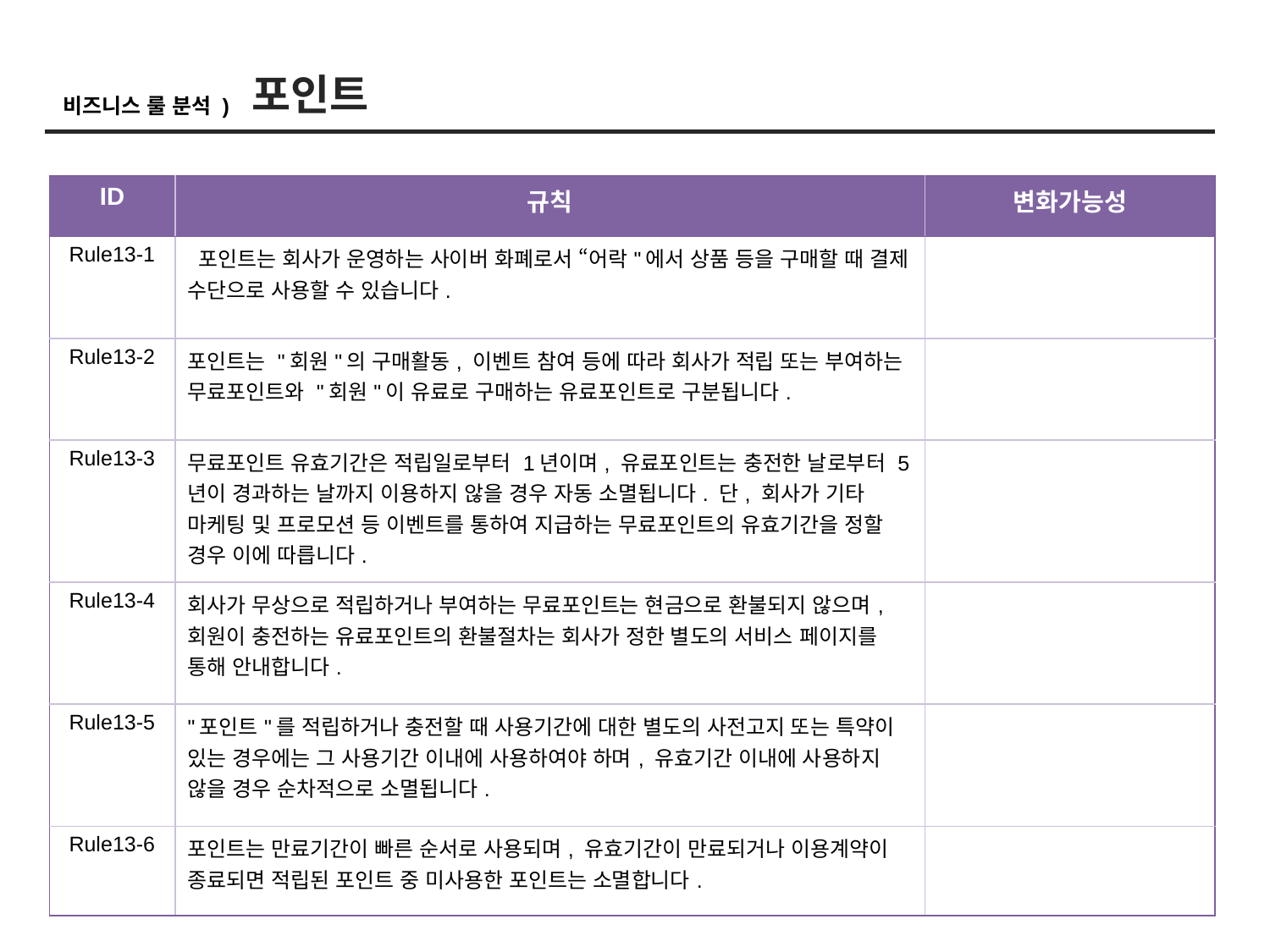

포인트
비즈니스 룰 분석 )
| ID | 규칙 | 변화가능성 |
| --- | --- | --- |
| Rule13-1 | 포인트는 회사가 운영하는 사이버 화폐로서 “어락"에서 상품 등을 구매할 때 결제 수단으로 사용할 수 있습니다. |  |
| Rule13-2 | 포인트는 "회원"의 구매활동, 이벤트 참여 등에 따라 회사가 적립 또는 부여하는 무료포인트와 "회원"이 유료로 구매하는 유료포인트로 구분됩니다. |  |
| Rule13-3 | 무료포인트 유효기간은 적립일로부터 1년이며, 유료포인트는 충전한 날로부터 5년이 경과하는 날까지 이용하지 않을 경우 자동 소멸됩니다. 단, 회사가 기타 마케팅 및 프로모션 등 이벤트를 통하여 지급하는 무료포인트의 유효기간을 정할 경우 이에 따릅니다. |  |
| Rule13-4 | 회사가 무상으로 적립하거나 부여하는 무료포인트는 현금으로 환불되지 않으며, 회원이 충전하는 유료포인트의 환불절차는 회사가 정한 별도의 서비스 페이지를 통해 안내합니다. |  |
| Rule13-5 | "포인트"를 적립하거나 충전할 때 사용기간에 대한 별도의 사전고지 또는 특약이 있는 경우에는 그 사용기간 이내에 사용하여야 하며, 유효기간 이내에 사용하지 않을 경우 순차적으로 소멸됩니다. |  |
| Rule13-6 | 포인트는 만료기간이 빠른 순서로 사용되며, 유효기간이 만료되거나 이용계약이 종료되면 적립된 포인트 중 미사용한 포인트는 소멸합니다. |  |